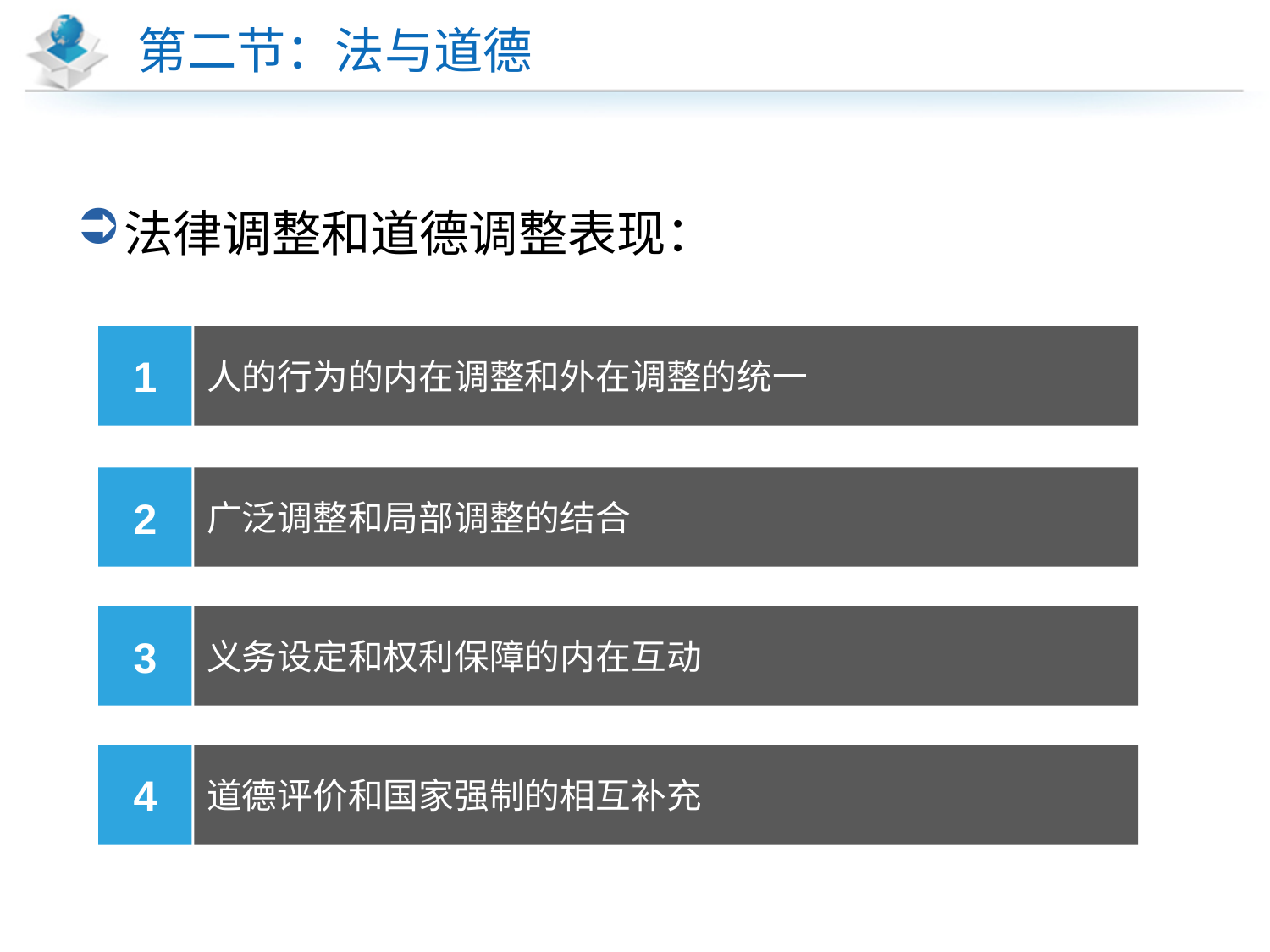

# 第二节：法与道德
法律调整和道德调整表现：
1
人的行为的内在调整和外在调整的统一
2
广泛调整和局部调整的结合
3
义务设定和权利保障的内在互动
4
道德评价和国家强制的相互补充